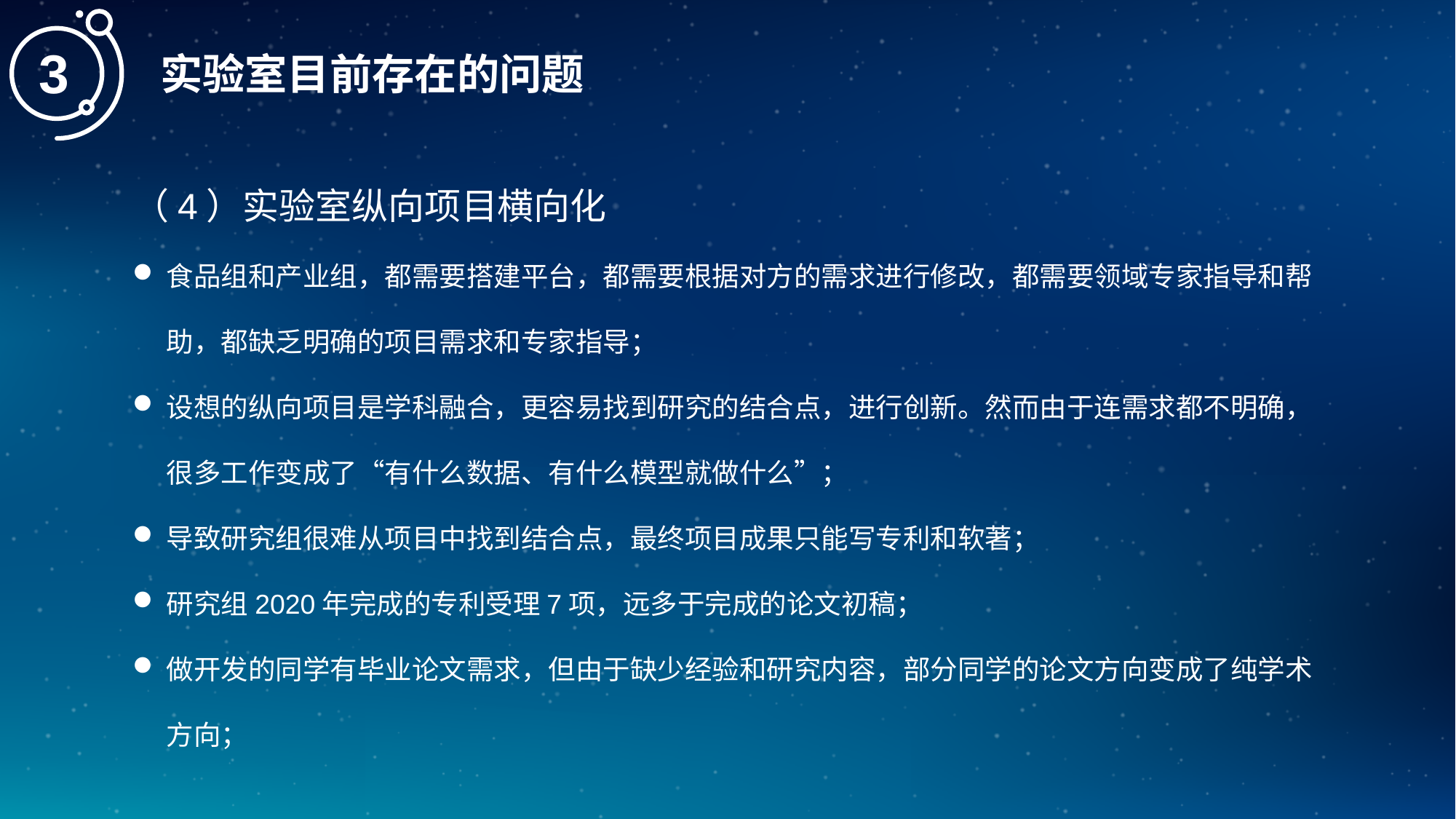

3

实验室目前存在的问题
（4）实验室纵向项目横向化
食品组和产业组，都需要搭建平台，都需要根据对方的需求进行修改，都需要领域专家指导和帮助，都缺乏明确的项目需求和专家指导；
设想的纵向项目是学科融合，更容易找到研究的结合点，进行创新。然而由于连需求都不明确，很多工作变成了“有什么数据、有什么模型就做什么”；
导致研究组很难从项目中找到结合点，最终项目成果只能写专利和软著；
研究组2020年完成的专利受理7项，远多于完成的论文初稿；
做开发的同学有毕业论文需求，但由于缺少经验和研究内容，部分同学的论文方向变成了纯学术方向；